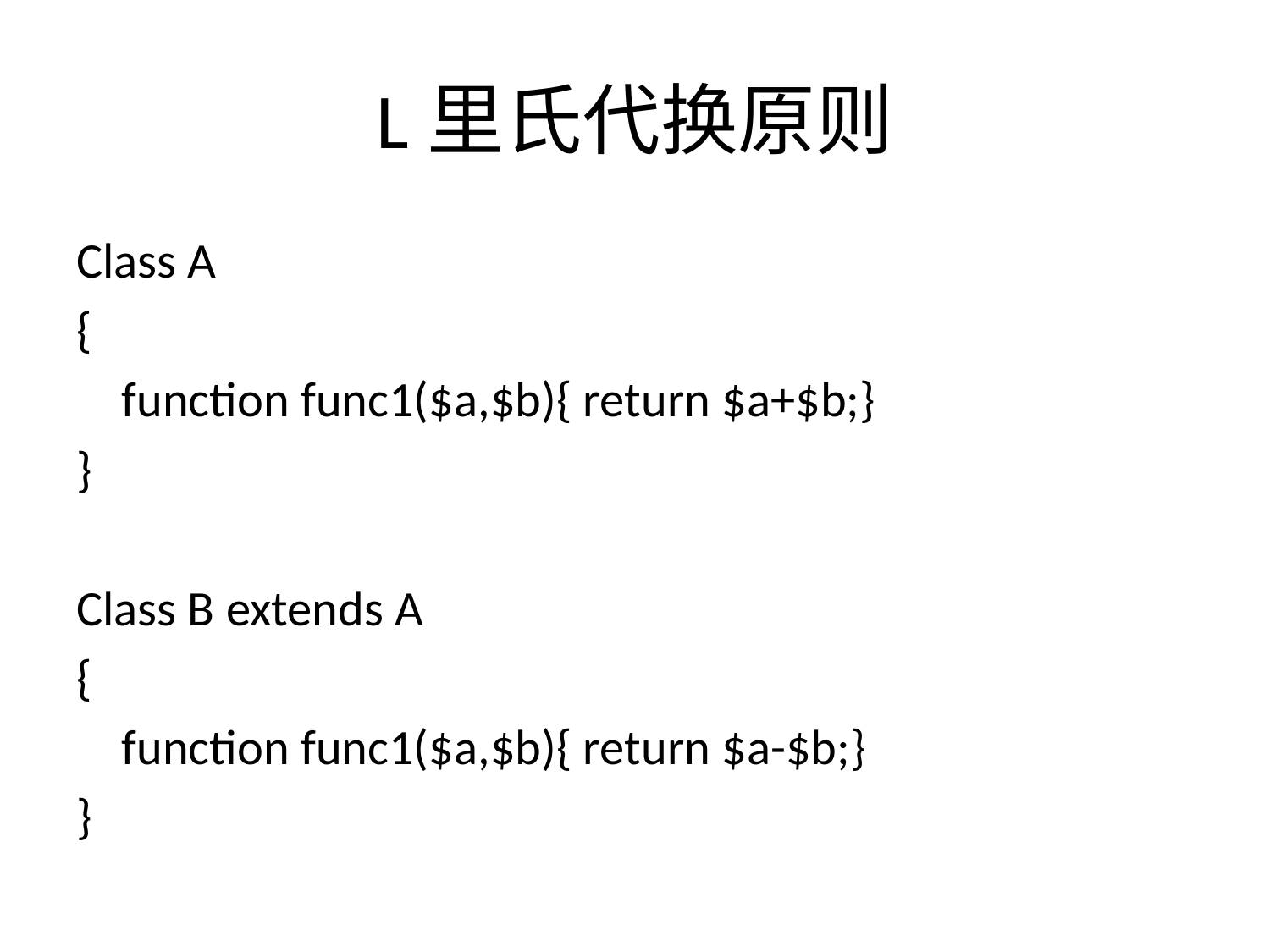

# L里氏代换原则
Class A
{
	function func1($a,$b){ return $a+$b;}
}

Class B extends A
{
	function func1($a,$b){ return $a-$b;}
}